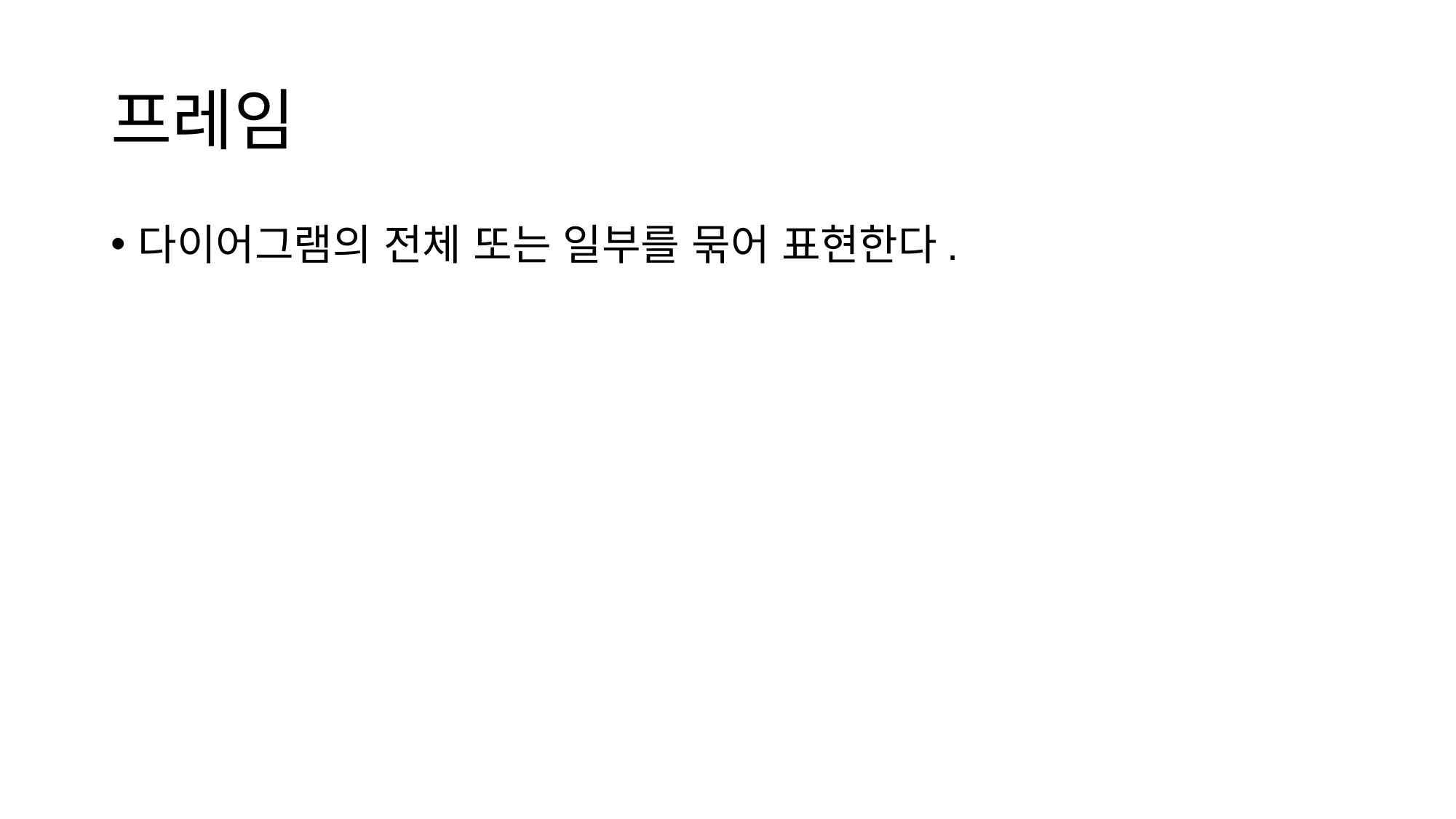

# 프레임
다이어그램의 전체 또는 일부를 묶어 표현한다.